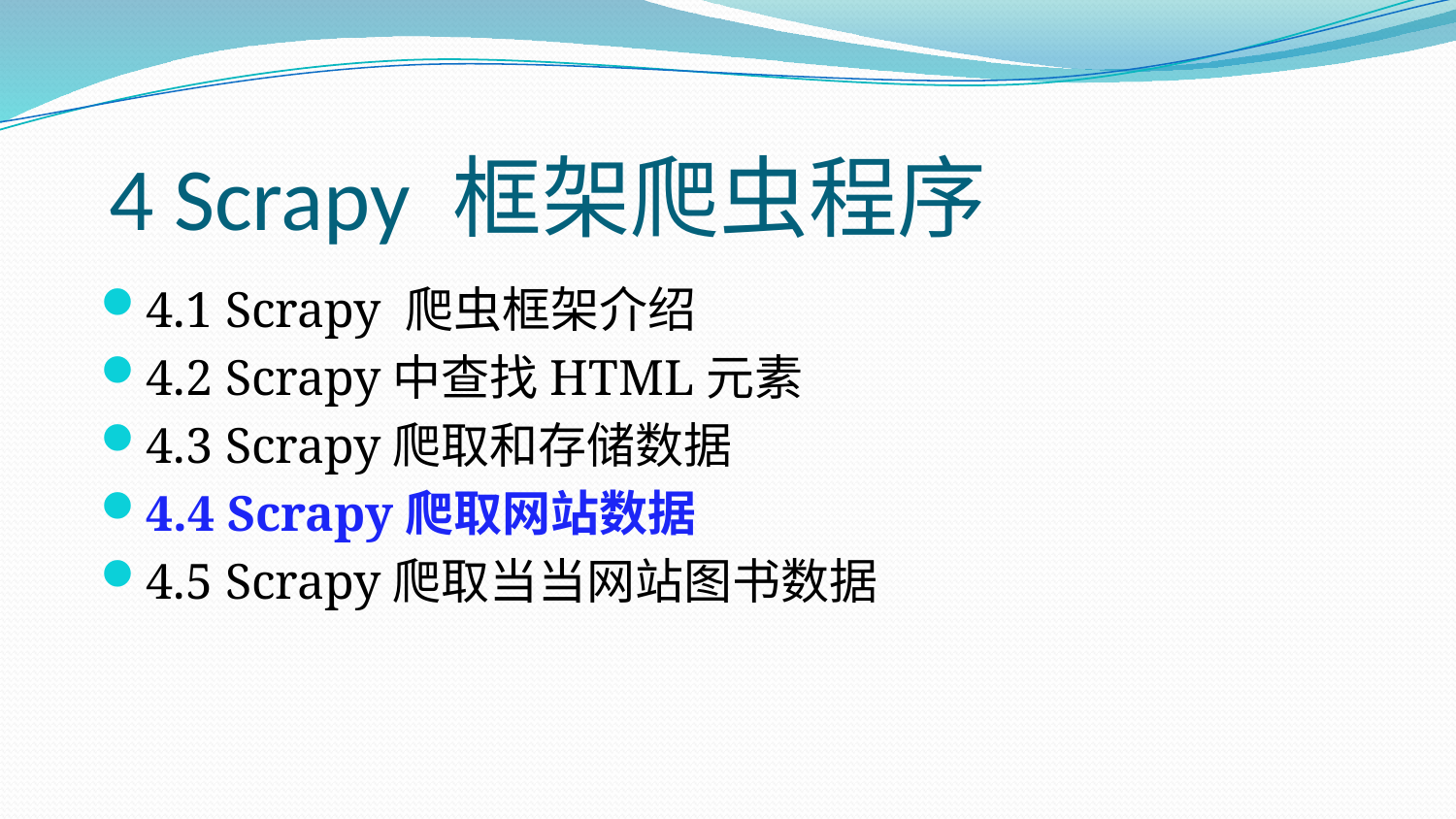

# 4 Scrapy 框架爬虫程序
4.1 Scrapy 爬虫框架介绍
4.2 Scrapy中查找HTML元素
4.3 Scrapy爬取和存储数据
4.4 Scrapy爬取网站数据
4.5 Scrapy爬取当当网站图书数据